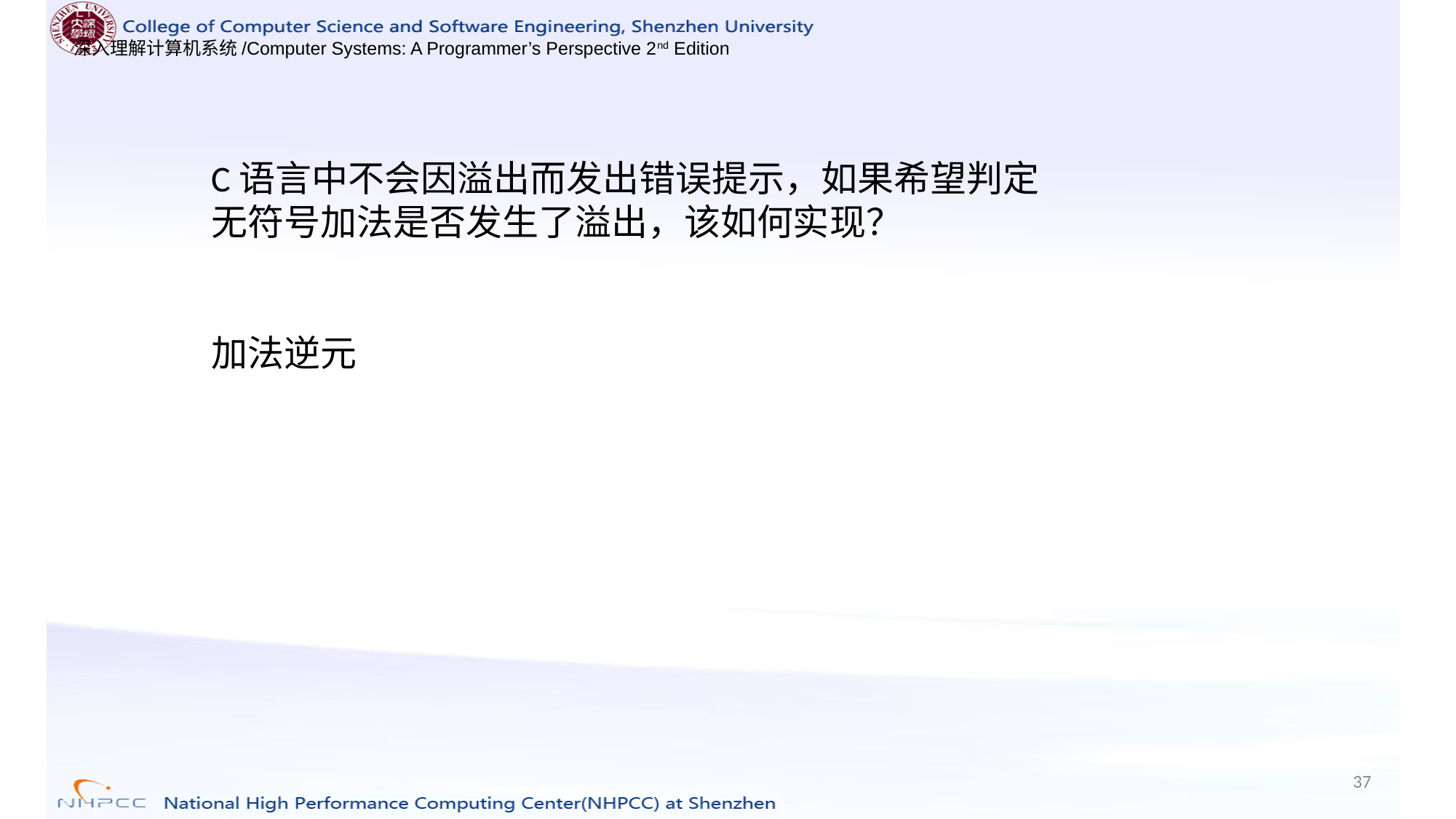

C语言中不会因溢出而发出错误提示，如果希望判定无符号加法是否发生了溢出，该如何实现？

加法逆元

37